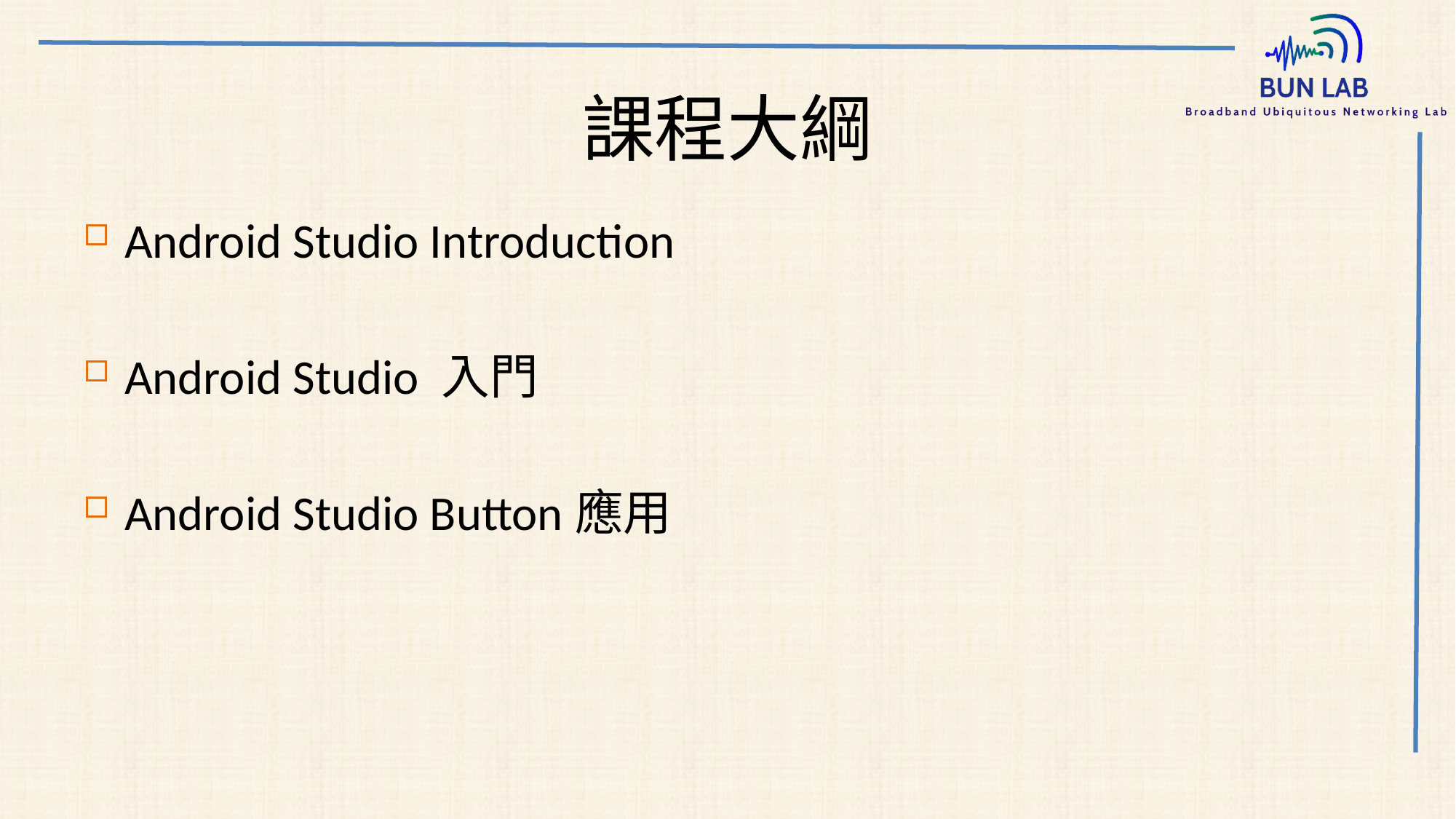

# 課程大綱
Android Studio Introduction

Android Studio 入門

Android Studio Button應用